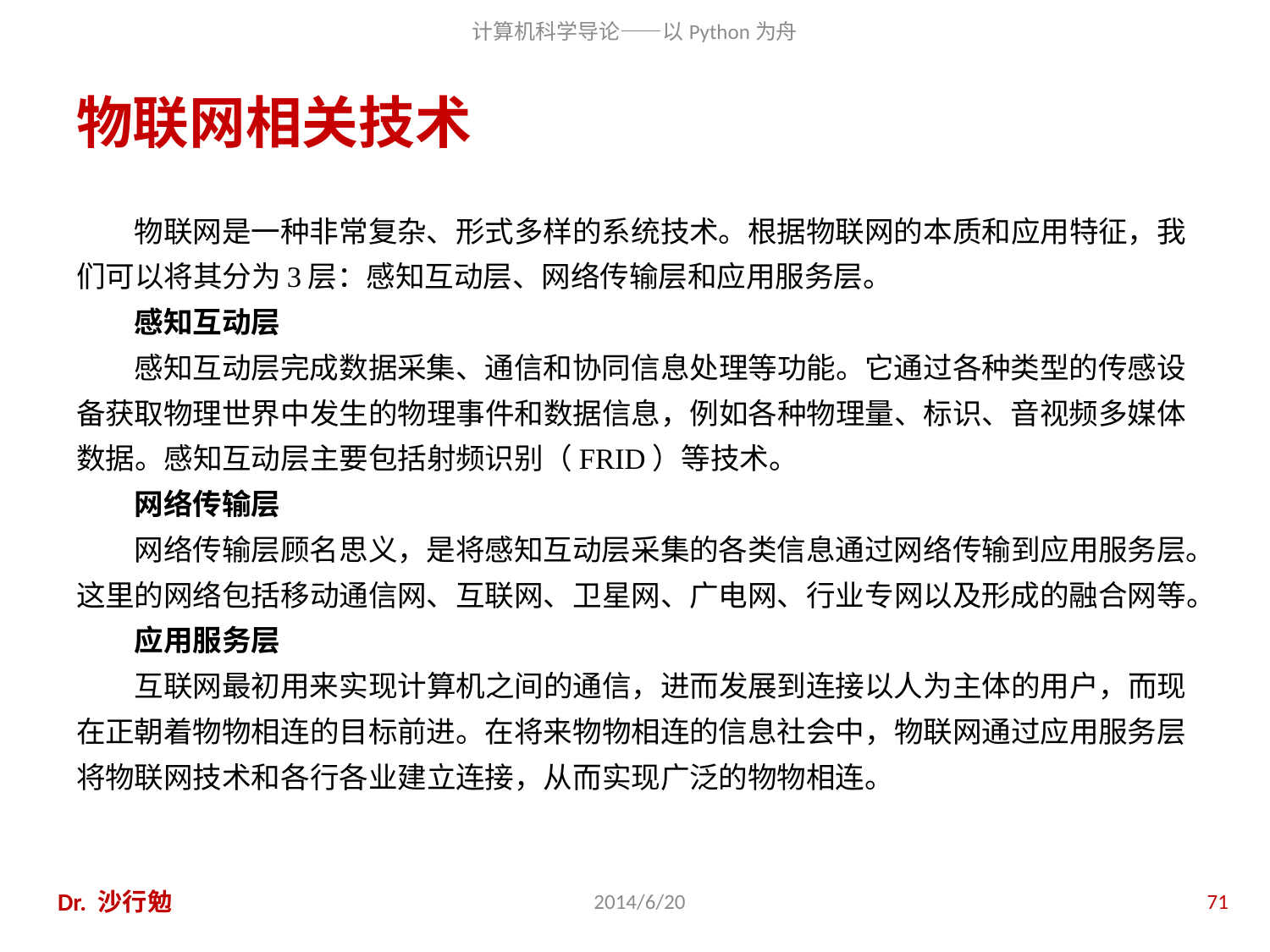

# 物联网相关技术
物联网是一种非常复杂、形式多样的系统技术。根据物联网的本质和应用特征，我们可以将其分为3层：感知互动层、网络传输层和应用服务层。
感知互动层
感知互动层完成数据采集、通信和协同信息处理等功能。它通过各种类型的传感设备获取物理世界中发生的物理事件和数据信息，例如各种物理量、标识、音视频多媒体数据。感知互动层主要包括射频识别（FRID）等技术。
网络传输层
网络传输层顾名思义，是将感知互动层采集的各类信息通过网络传输到应用服务层。这里的网络包括移动通信网、互联网、卫星网、广电网、行业专网以及形成的融合网等。
应用服务层
互联网最初用来实现计算机之间的通信，进而发展到连接以人为主体的用户，而现在正朝着物物相连的目标前进。在将来物物相连的信息社会中，物联网通过应用服务层将物联网技术和各行各业建立连接，从而实现广泛的物物相连。
Dr. 沙行勉
2014/6/20
71